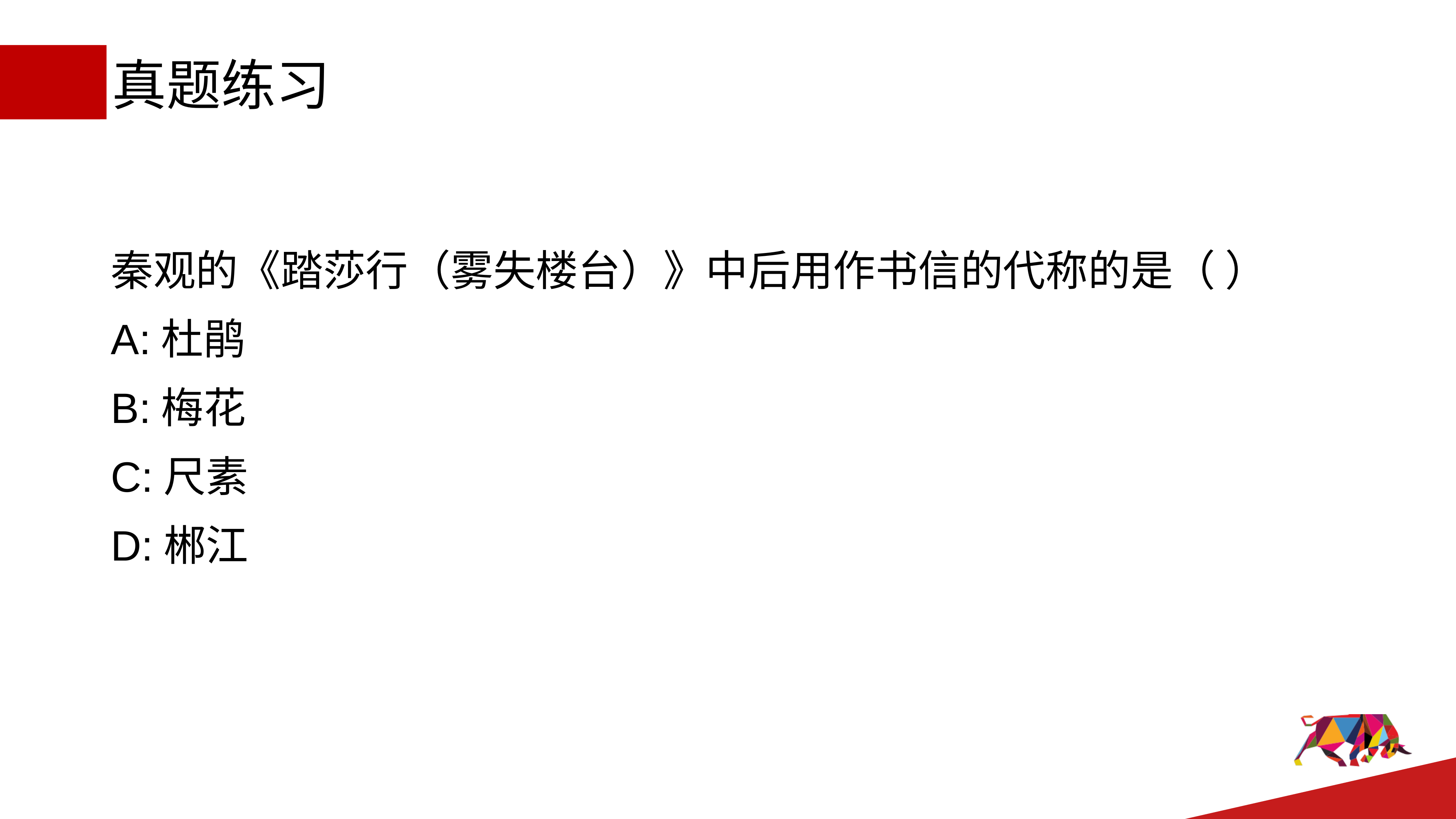

# 真题练习
秦观的《踏莎行（雾失楼台）》中后用作书信的代称的是（ ）
A:杜鹃
B:梅花
C:尺素
D:郴江